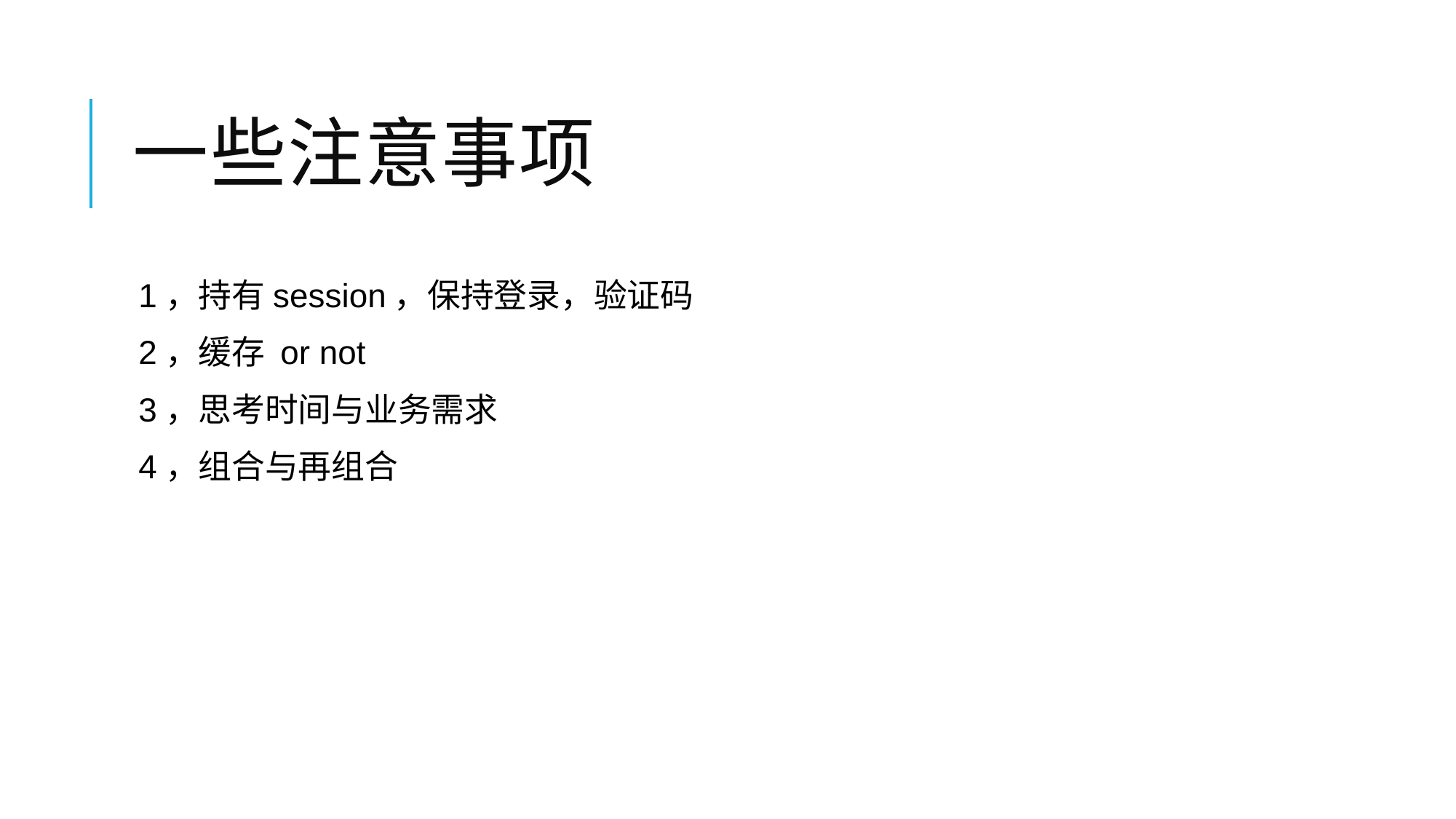

# 一些注意事项
1，持有session，保持登录，验证码
2，缓存 or not
3，思考时间与业务需求
4，组合与再组合